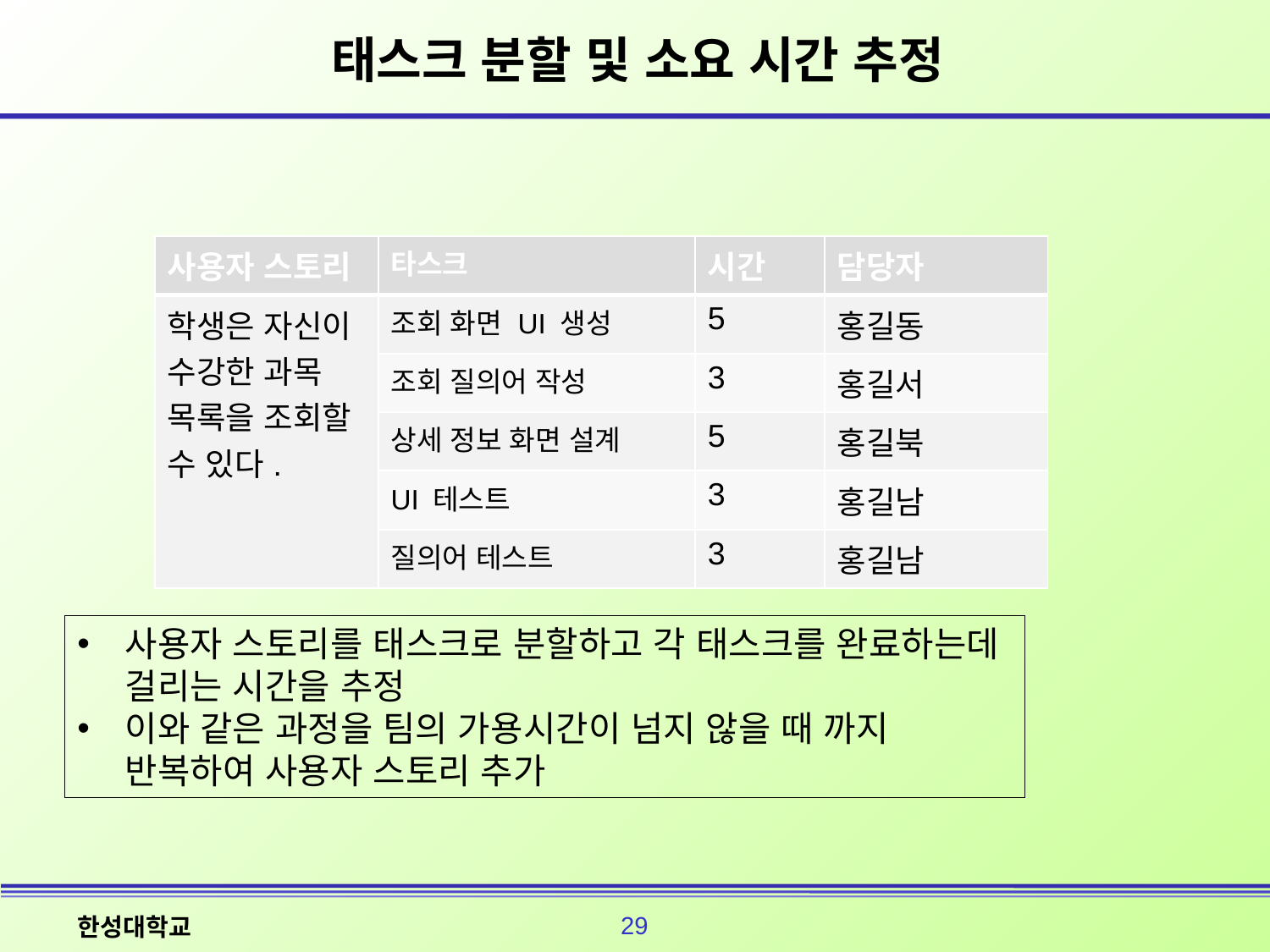

# 태스크 분할 및 소요 시간 추정
| 사용자 스토리 | 타스크 | 시간 | 담당자 |
| --- | --- | --- | --- |
| 학생은 자신이 수강한 과목 목록을 조회할 수 있다. | 조회 화면 UI 생성 | 5 | 홍길동 |
|  | 조회 질의어 작성 | 3 | 홍길서 |
|  | 상세 정보 화면 설계 | 5 | 홍길북 |
|  | UI 테스트 | 3 | 홍길남 |
|  | 질의어 테스트 | 3 | 홍길남 |
사용자 스토리를 태스크로 분할하고 각 태스크를 완료하는데 걸리는 시간을 추정
이와 같은 과정을 팀의 가용시간이 넘지 않을 때 까지 반복하여 사용자 스토리 추가